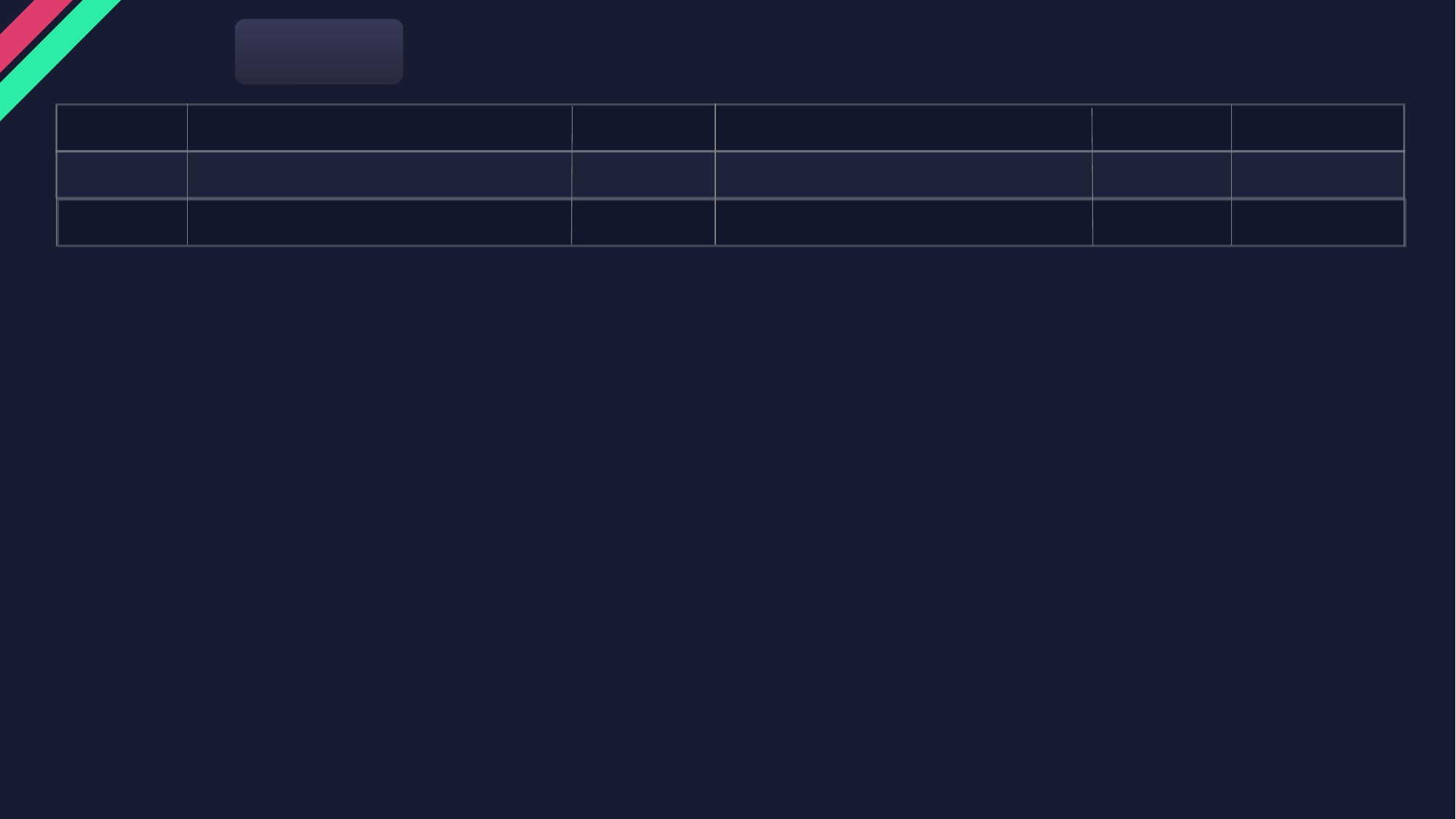

login
화면 설계
프로젝트 명
서 비 스 명
작성자
일자
페이지
화 면 경 로

버전

화 면 코 드

v1.0
YouTube
myweb
login 페이지 – pc 화면
박성언
./login.html